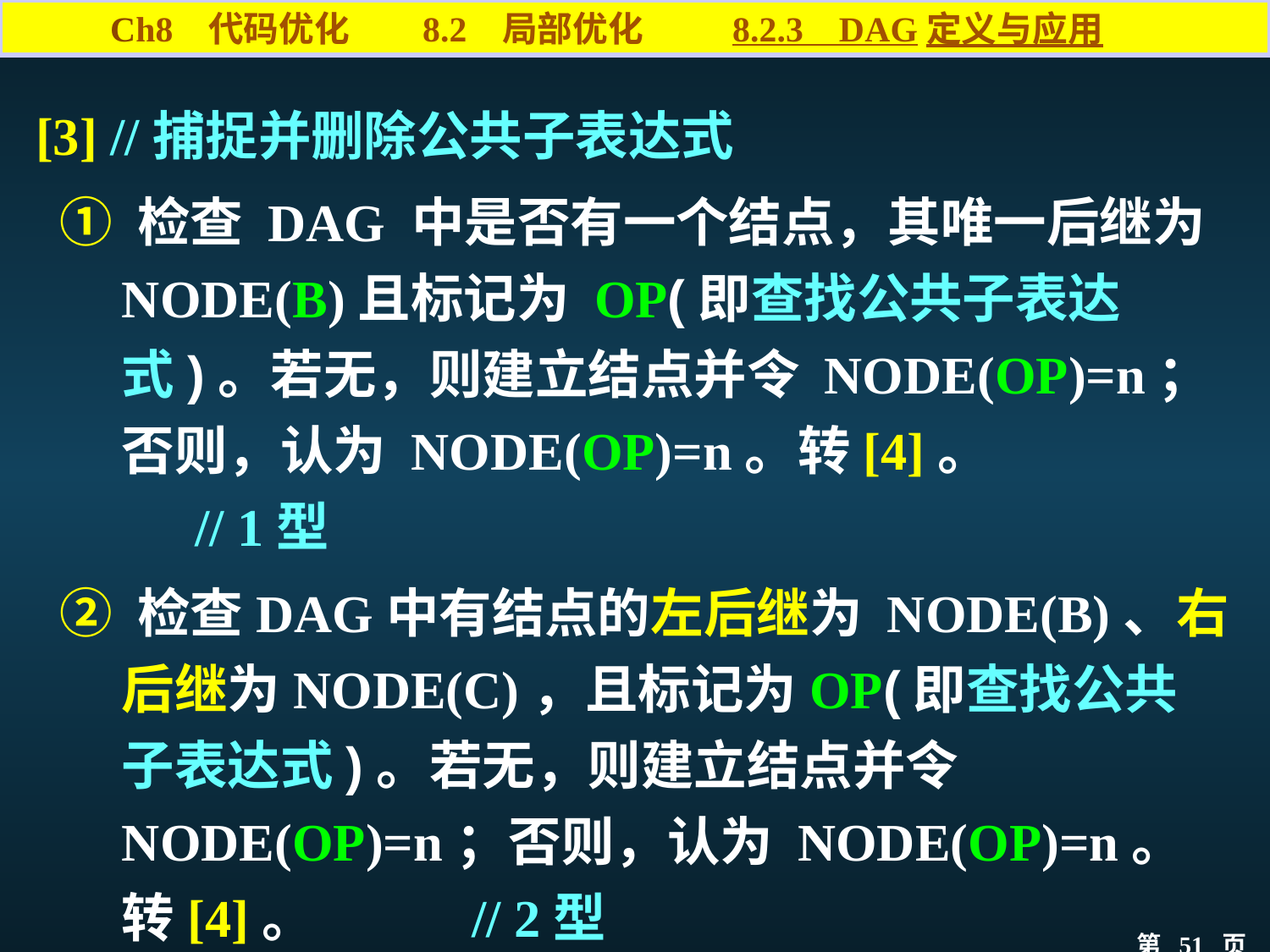

Ch8   代码优化        8.2   局部优化          8.2.3    DAG定义与应用
[3] //捕捉并删除公共子表达式
  ① 检查 DAG 中是否有一个结点，其唯一后继为 NODE(B)且标记为 OP(即查找公共子表达式)。若无，则建立结点并令 NODE(OP)=n；否则，认为 NODE(OP)=n。转[4]。      	             // 1型
  ② 检查DAG中有结点的左后继为 NODE(B)、右后继为NODE(C)，且标记为OP(即查找公共子表达式)。若无，则建立结点并令NODE(OP)=n；否则，认为 NODE(OP)=n。转[4]。            // 2型